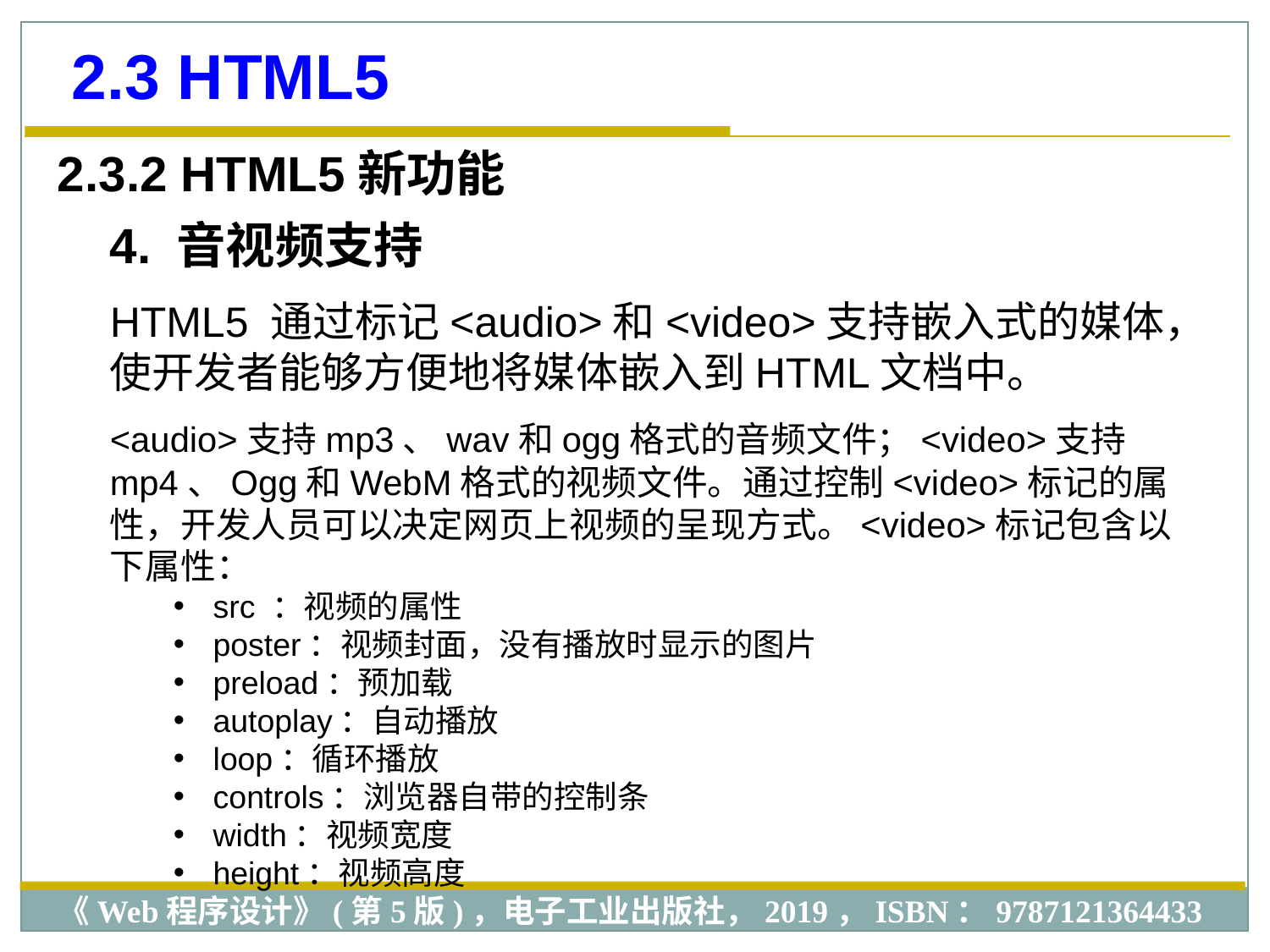

2.3 HTML5
2.3.2 HTML5新功能
4. 音视频支持
HTML5 通过标记<audio>和<video>支持嵌入式的媒体，使开发者能够方便地将媒体嵌入到HTML文档中。
<audio>支持mp3、wav和ogg格式的音频文件；<video>支持mp4、Ogg和WebM格式的视频文件。通过控制<video>标记的属性，开发人员可以决定网页上视频的呈现方式。<video>标记包含以下属性：
src ：视频的属性
poster：视频封面，没有播放时显示的图片
preload：预加载
autoplay：自动播放
loop：循环播放
controls：浏览器自带的控制条
width：视频宽度
height：视频高度